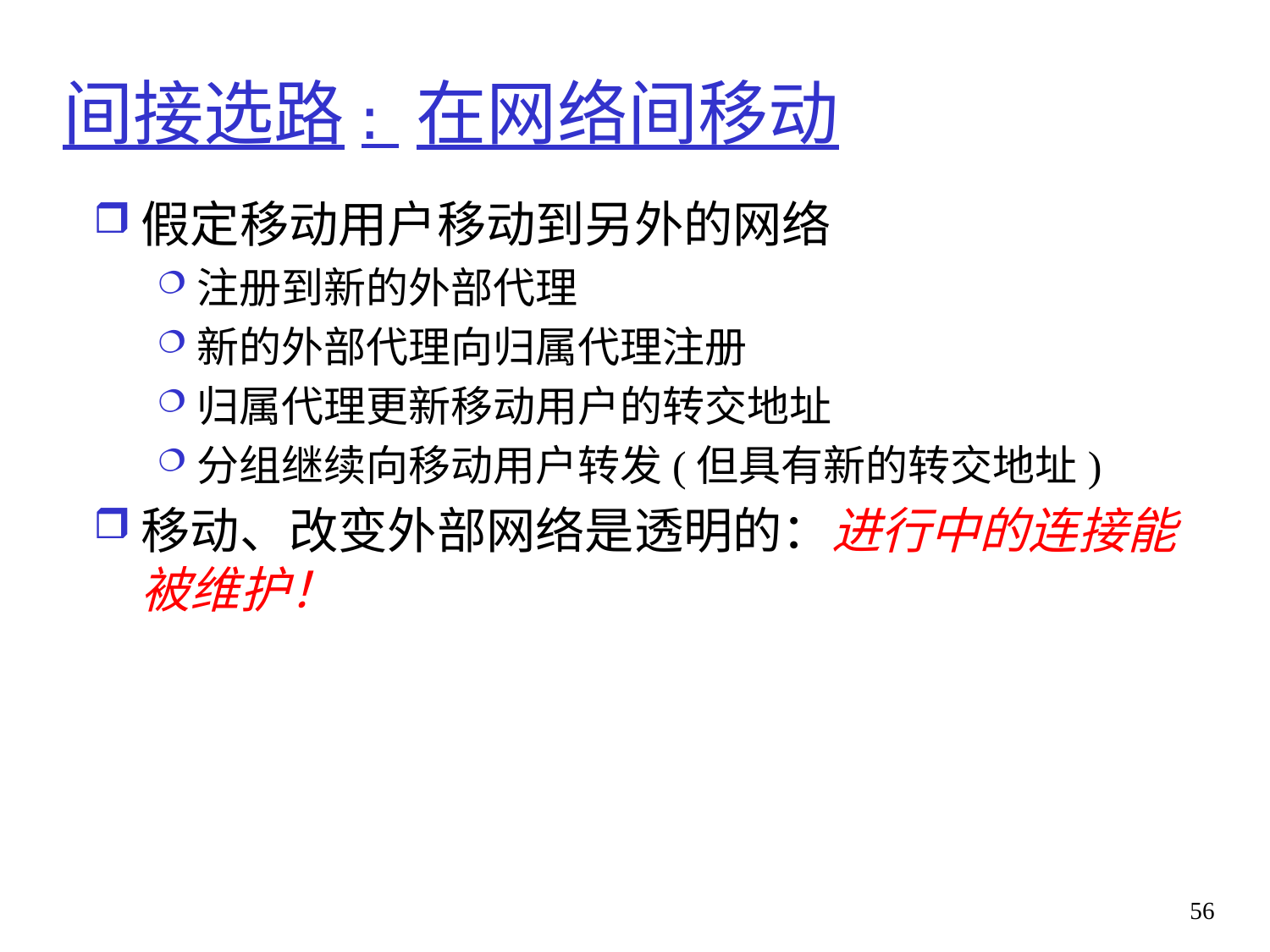

# 间接选路: 在网络间移动
假定移动用户移动到另外的网络
注册到新的外部代理
新的外部代理向归属代理注册
归属代理更新移动用户的转交地址
分组继续向移动用户转发(但具有新的转交地址)
移动、改变外部网络是透明的：进行中的连接能被维护！
56